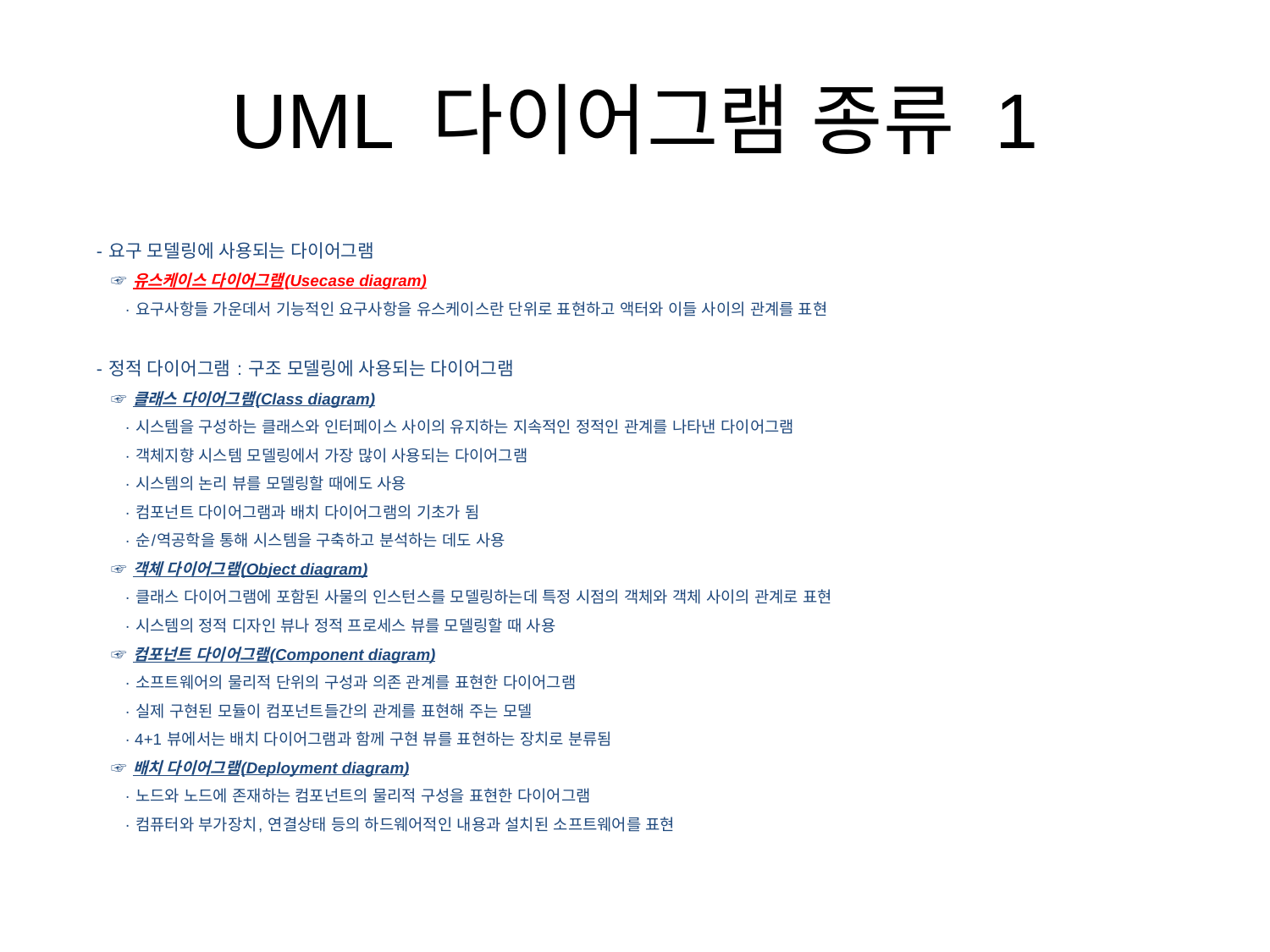

# UML 다이어그램 종류 1
    - 요구 모델링에 사용되는 다이어그램
        ☞ 유스케이스 다이어그램(Usecase diagram)
           · 요구사항들 가운데서 기능적인 요구사항을 유스케이스란 단위로 표현하고 액터와 이들 사이의 관계를 표현

    - 정적 다이어그램 : 구조 모델링에 사용되는 다이어그램
        ☞ 클래스 다이어그램(Class diagram)
           · 시스템을 구성하는 클래스와 인터페이스 사이의 유지하는 지속적인 정적인 관계를 나타낸 다이어그램
           · 객체지향 시스템 모델링에서 가장 많이 사용되는 다이어그램
           · 시스템의 논리 뷰를 모델링할 때에도 사용
           · 컴포넌트 다이어그램과 배치 다이어그램의 기초가 됨
           · 순/역공학을 통해 시스템을 구축하고 분석하는 데도 사용
        ☞ 객체 다이어그램(Object diagram)
           · 클래스 다이어그램에 포함된 사물의 인스턴스를 모델링하는데 특정 시점의 객체와 객체 사이의 관계로 표현
           · 시스템의 정적 디자인 뷰나 정적 프로세스 뷰를 모델링할 때 사용
        ☞ 컴포넌트 다이어그램(Component diagram)
           · 소프트웨어의 물리적 단위의 구성과 의존 관계를 표현한 다이어그램
           · 실제 구현된 모듈이 컴포넌트들간의 관계를 표현해 주는 모델
           · 4+1 뷰에서는 배치 다이어그램과 함께 구현 뷰를 표현하는 장치로 분류됨
        ☞ 배치 다이어그램(Deployment diagram)
           · 노드와 노드에 존재하는 컴포넌트의 물리적 구성을 표현한 다이어그램
           · 컴퓨터와 부가장치, 연결상태 등의 하드웨어적인 내용과 설치된 소프트웨어를 표현